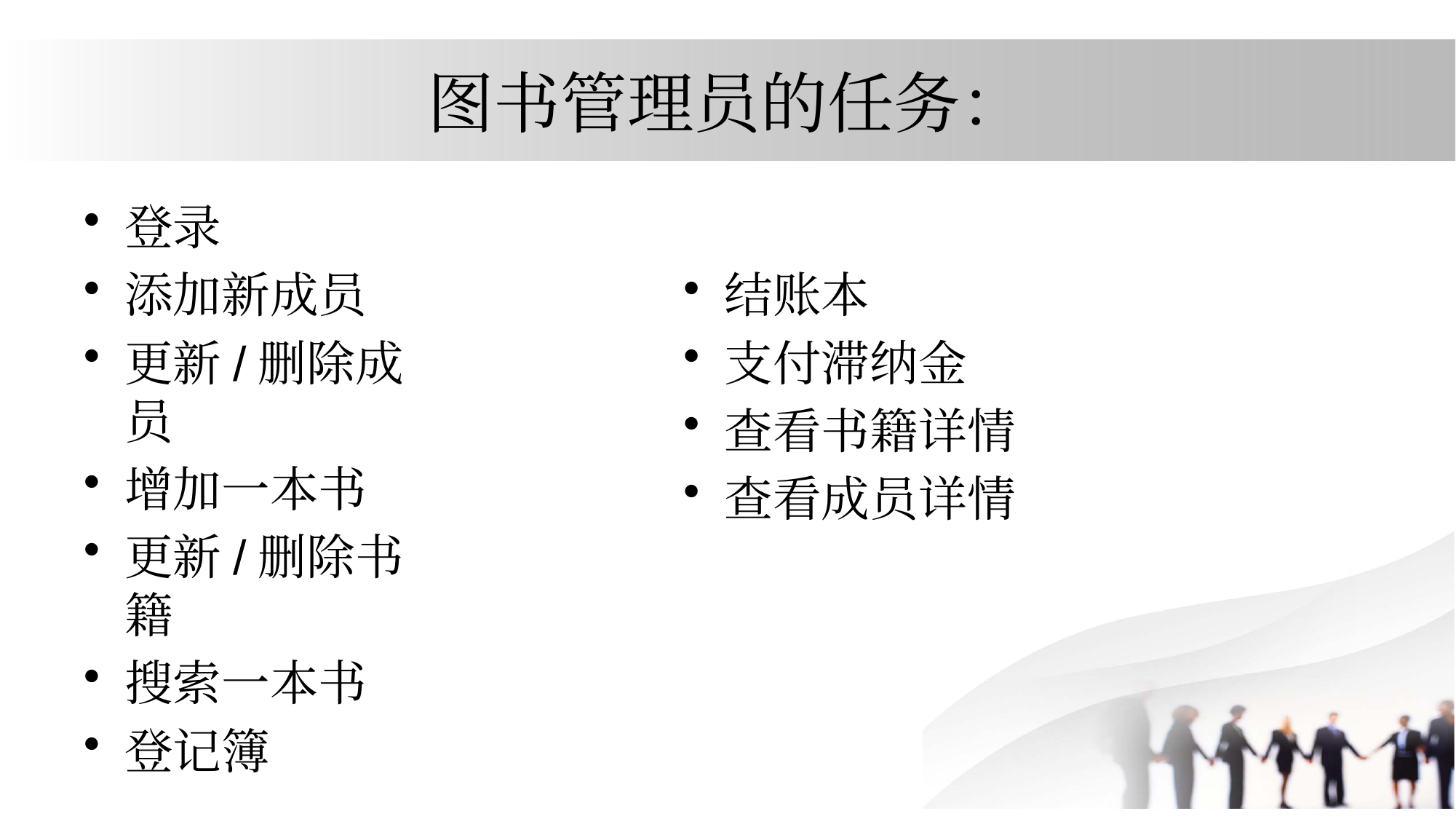

# 图书管理员的任务：
登录
添加新成员
更新/删除成员
增加一本书
更新/删除书籍
搜索一本书
登记簿

结账本
支付滞纳金
查看书籍详情
查看成员详情